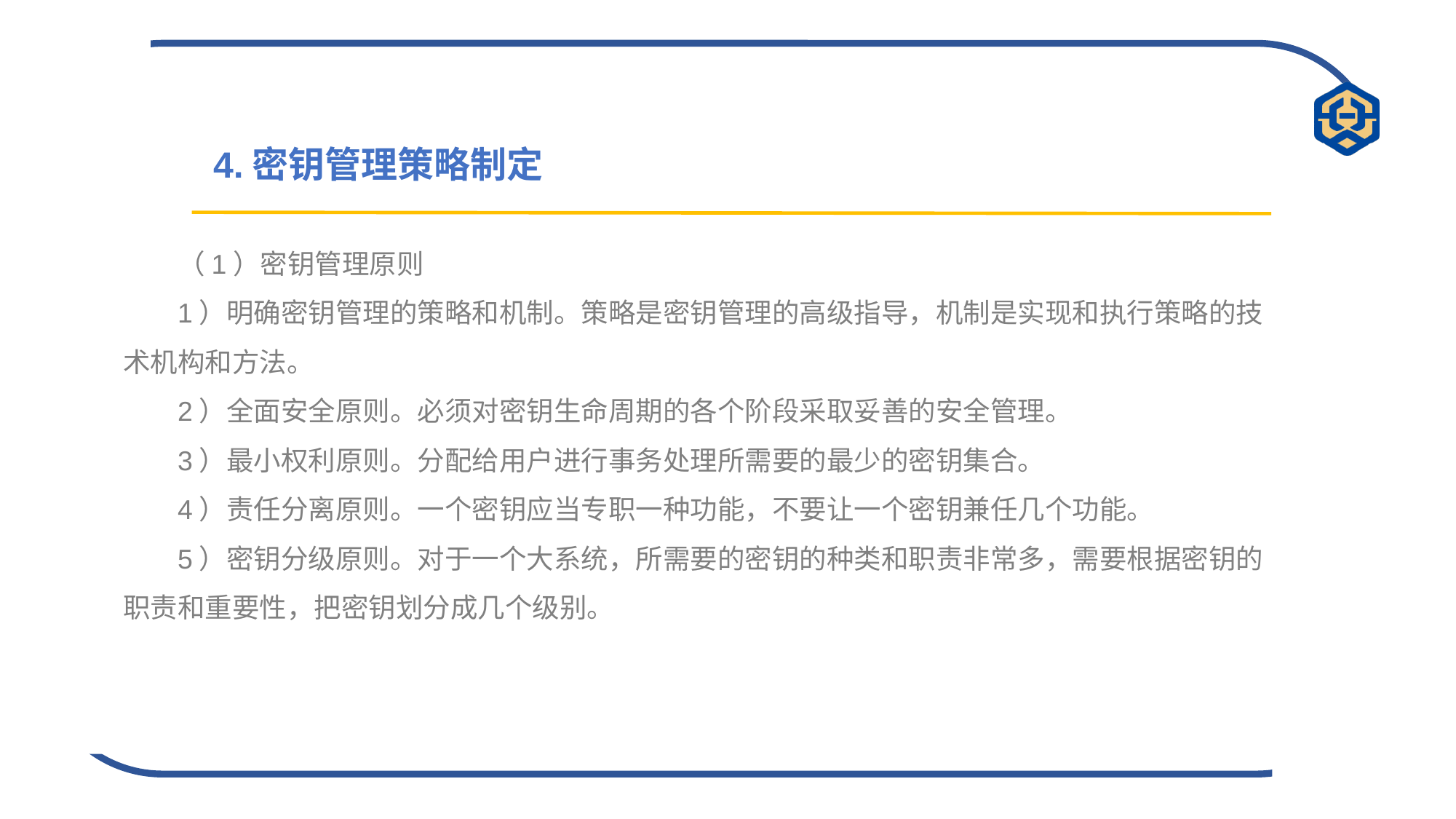

4.密钥管理策略制定
（1）密钥管理原则
1）明确密钥管理的策略和机制。策略是密钥管理的高级指导，机制是实现和执行策略的技术机构和方法。
2）全面安全原则。必须对密钥生命周期的各个阶段采取妥善的安全管理。
3）最小权利原则。分配给用户进行事务处理所需要的最少的密钥集合。
4）责任分离原则。一个密钥应当专职一种功能，不要让一个密钥兼任几个功能。
5）密钥分级原则。对于一个大系统，所需要的密钥的种类和职责非常多，需要根据密钥的职责和重要性，把密钥划分成几个级别。